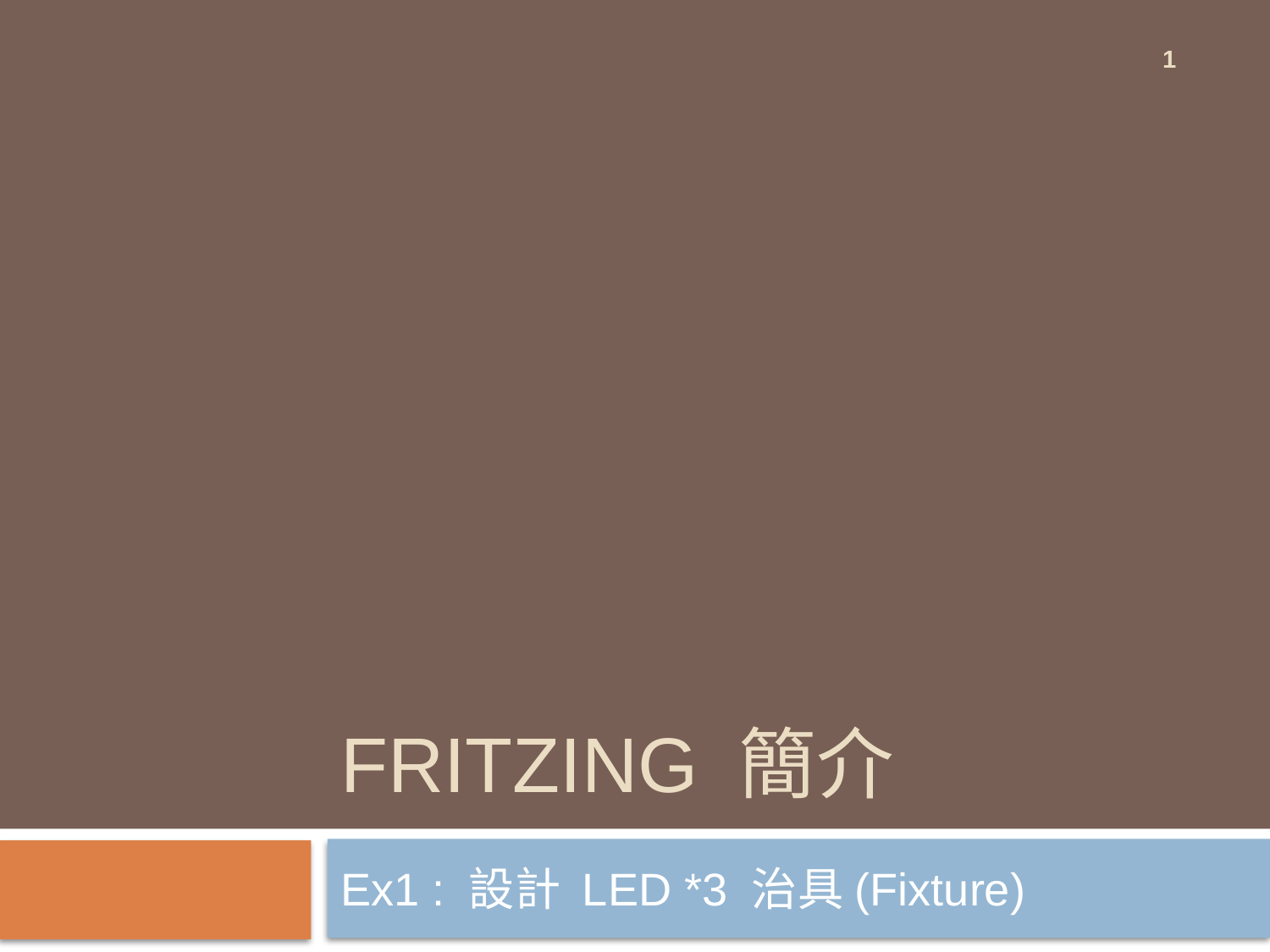

1
# Fritzing 簡介
Ex1 : 設計 LED *3 治具(Fixture)